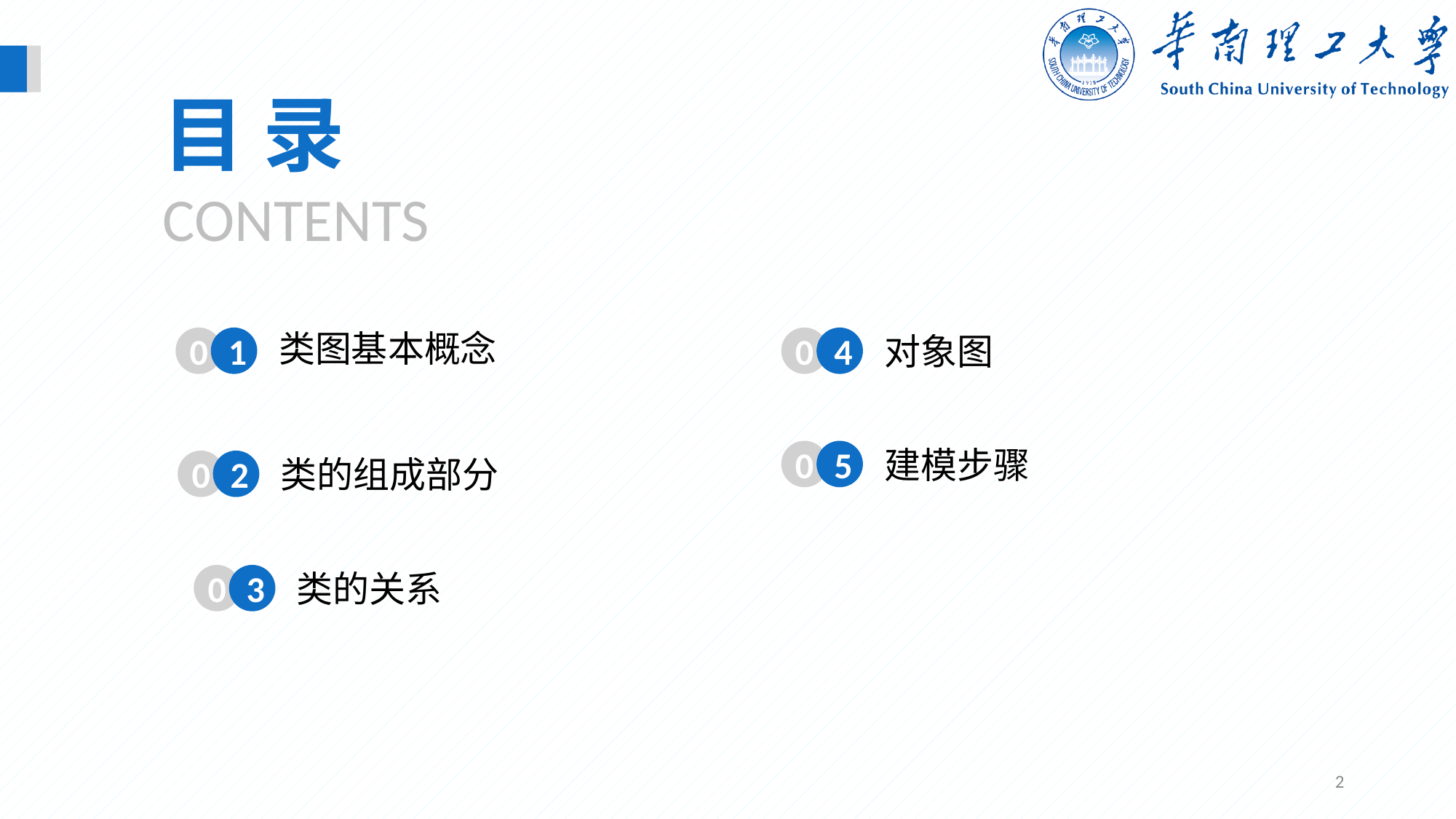

目 录
CONTENTS
类图基本概念
0
1
对象图
0
4
建模步骤
0
5
类的组成部分
0
2
类的关系
0
3
2